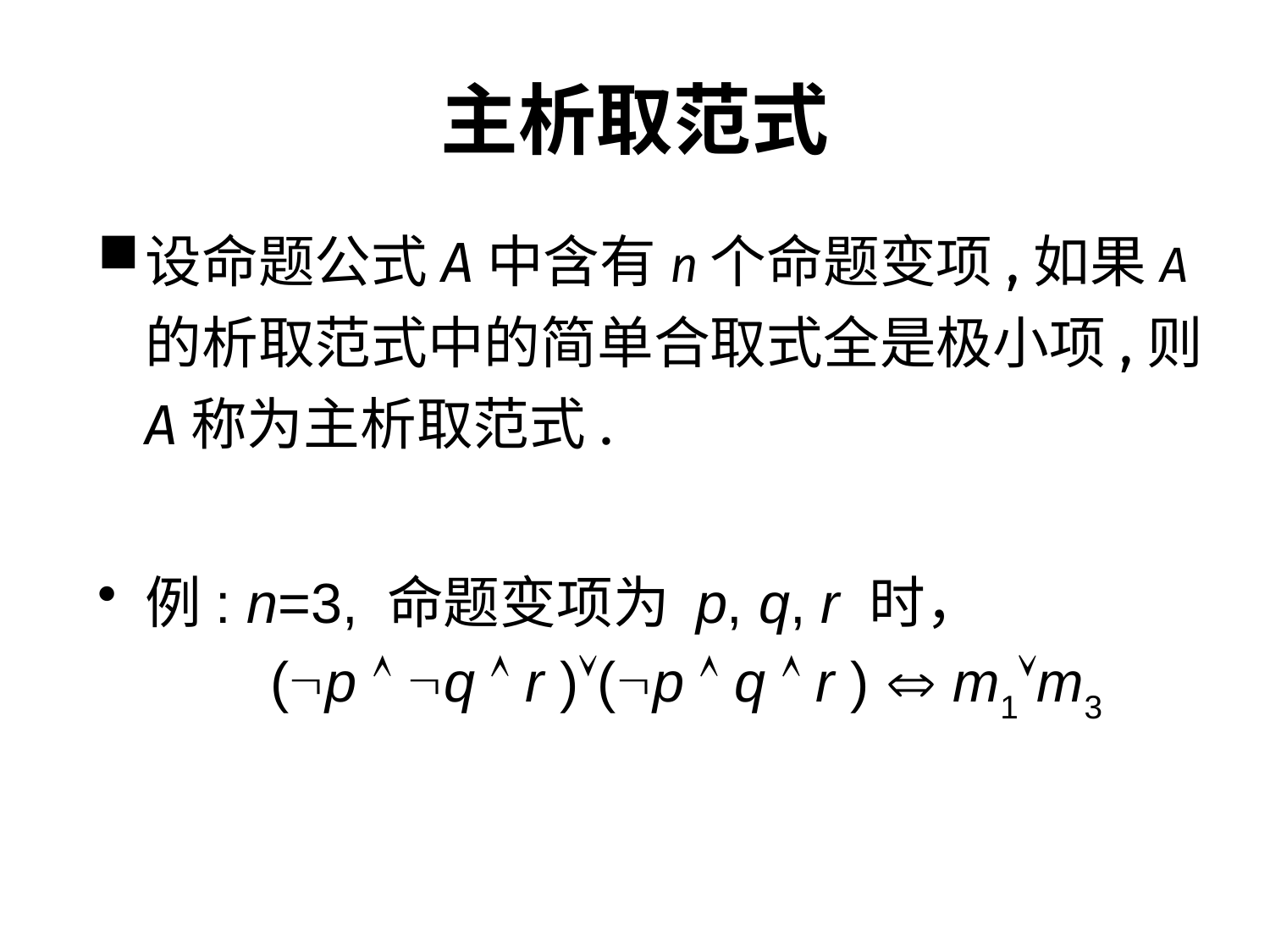

# 主析取范式
设命题公式A中含有n个命题变项,如果A的析取范式中的简单合取式全是极小项,则A称为主析取范式.

例: n=3, 命题变项为 p, q, r 时，
      (¬p ∧ ¬q ∧ r )∨(¬p ∧ q ∧ r ) ⇔ m1∨m3
47